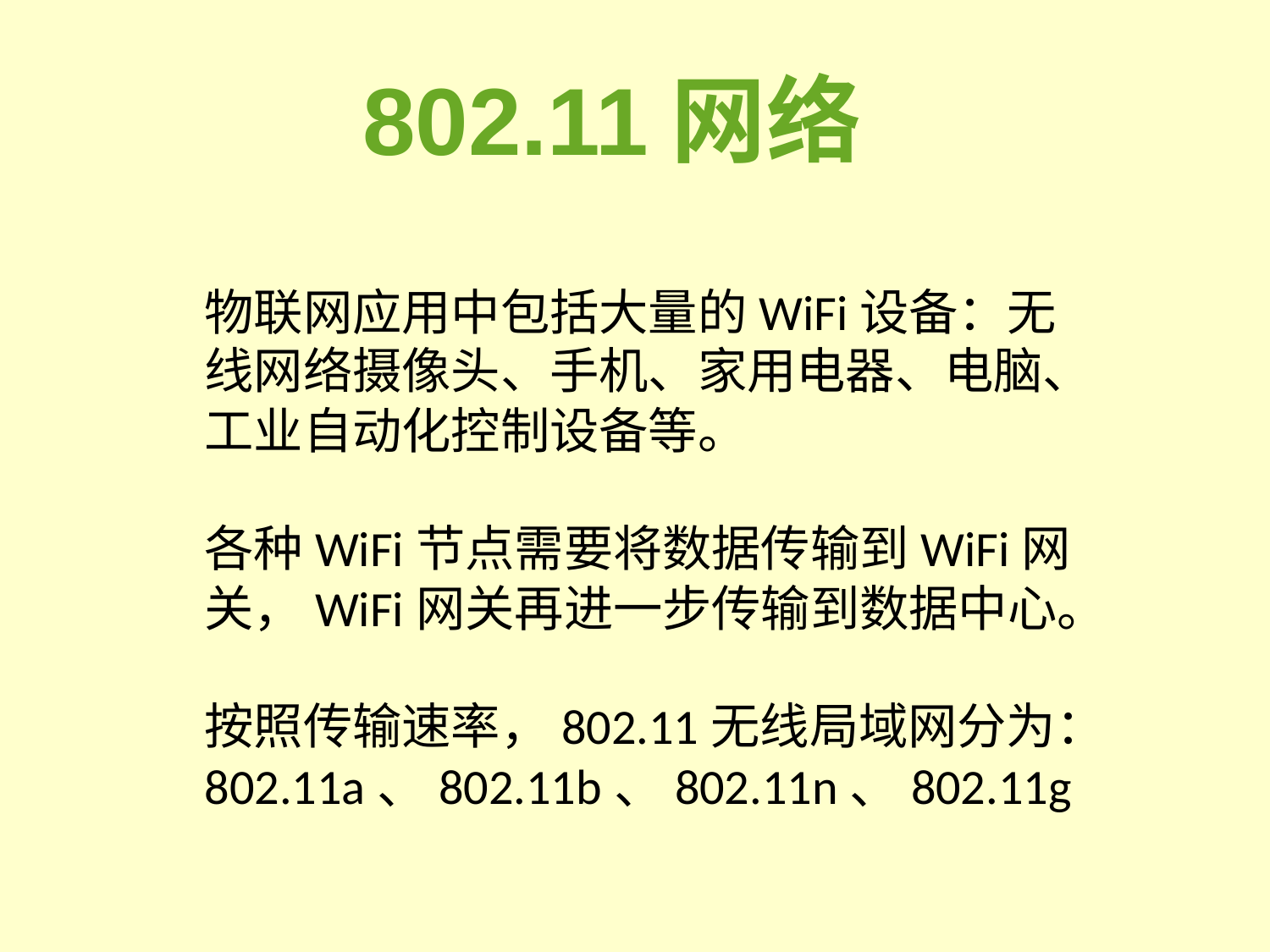

802.11网络
物联网应用中包括大量的WiFi设备：无线网络摄像头、手机、家用电器、电脑、工业自动化控制设备等。

各种WiFi节点需要将数据传输到WiFi网关，WiFi网关再进一步传输到数据中心。

按照传输速率，802.11无线局域网分为：802.11a、802.11b、802.11n、802.11g